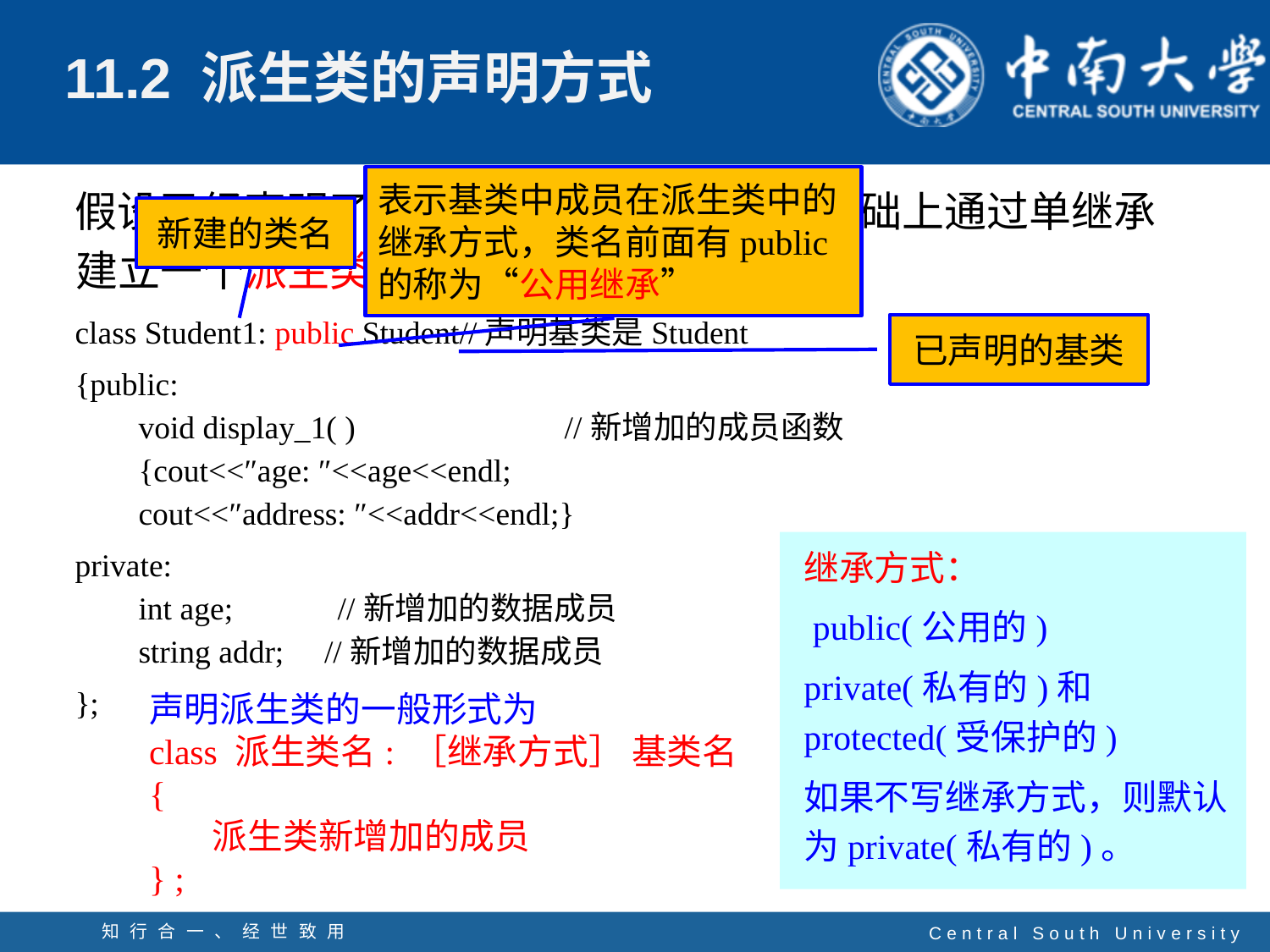

表示基类中成员在派生类中的继承方式，类名前面有public的称为“公用继承”
假设已经声明了一个基类Student，在此基础上通过单继承建立一个派生类Student1:
class Student1: public Student//声明基类是Student
{public:
void display_1( )                          //新增加的成员函数
{cout<<″age: ″<<age<<endl;
cout<<″address: ″<<addr<<endl;}
private:
int age;             //新增加的数据成员
string addr;     //新增加的数据成员
};
新建的类名
已声明的基类
继承方式：
 public(公用的)
private(私有的)和protected(受保护的)
如果不写继承方式，则默认为private(私有的)。

声明派生类的一般形式为
class 派生类名: ［继承方式］ 基类名
{
       派生类新增加的成员
} ;

知行合一、经世致用
自强不息 厚德载物
Central South University